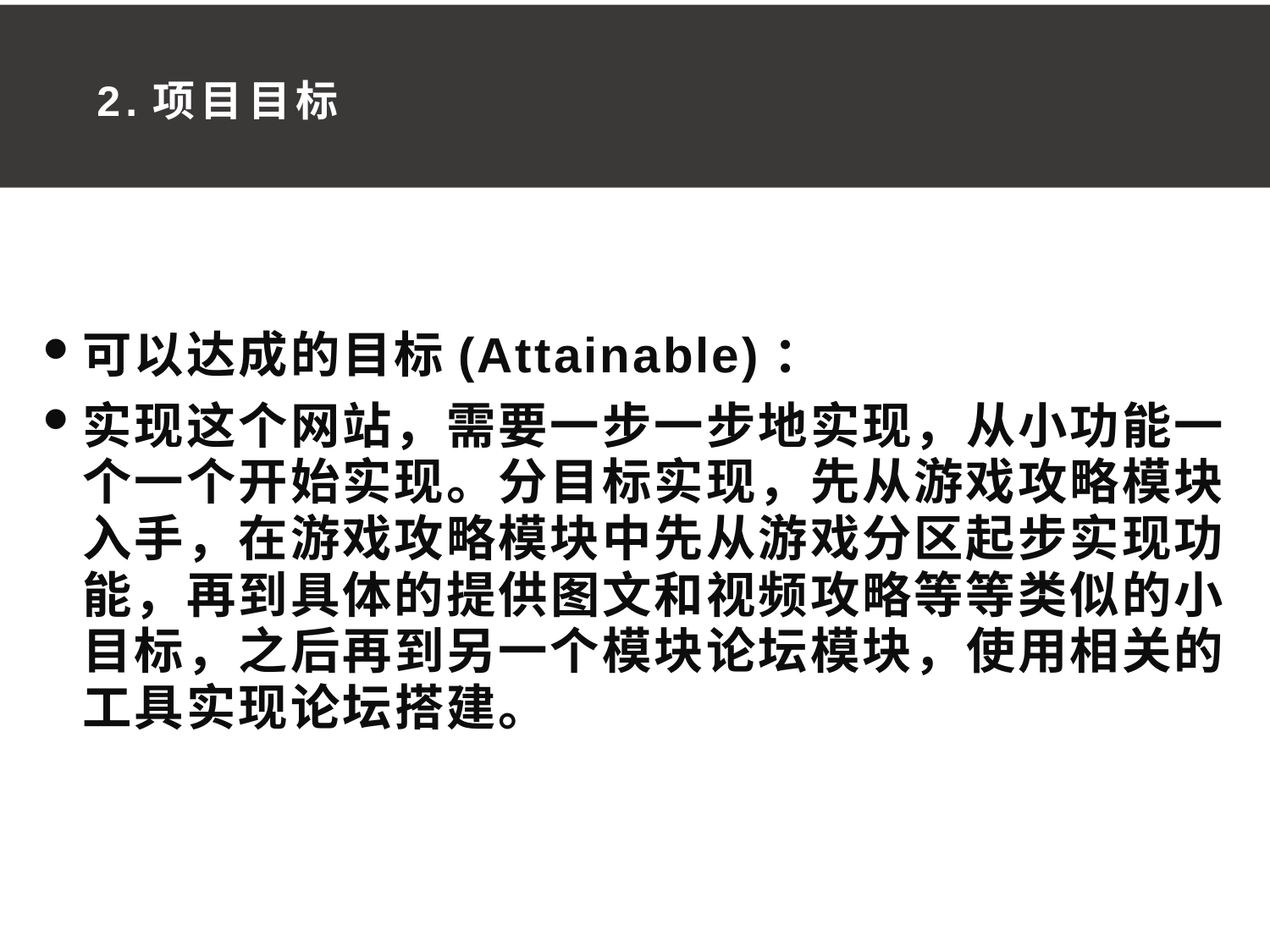

2.项目目标
可以达成的目标(Attainable)：
实现这个网站，需要一步一步地实现，从小功能一个一个开始实现。分目标实现，先从游戏攻略模块入手，在游戏攻略模块中先从游戏分区起步实现功能，再到具体的提供图文和视频攻略等等类似的小目标，之后再到另一个模块论坛模块，使用相关的工具实现论坛搭建。